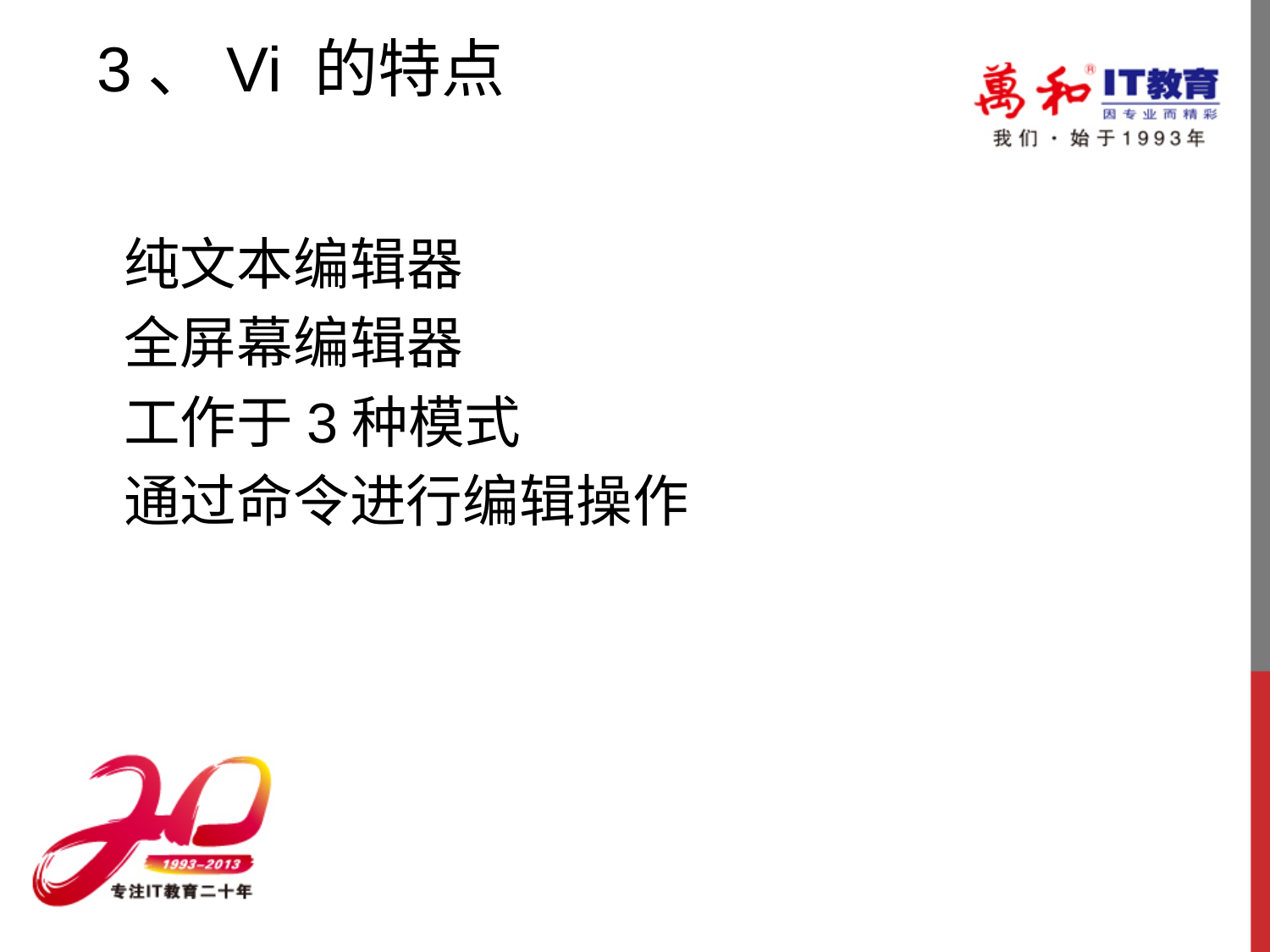

# 3、Vi 的特点
纯文本编辑器
全屏幕编辑器
工作于3种模式
通过命令进行编辑操作